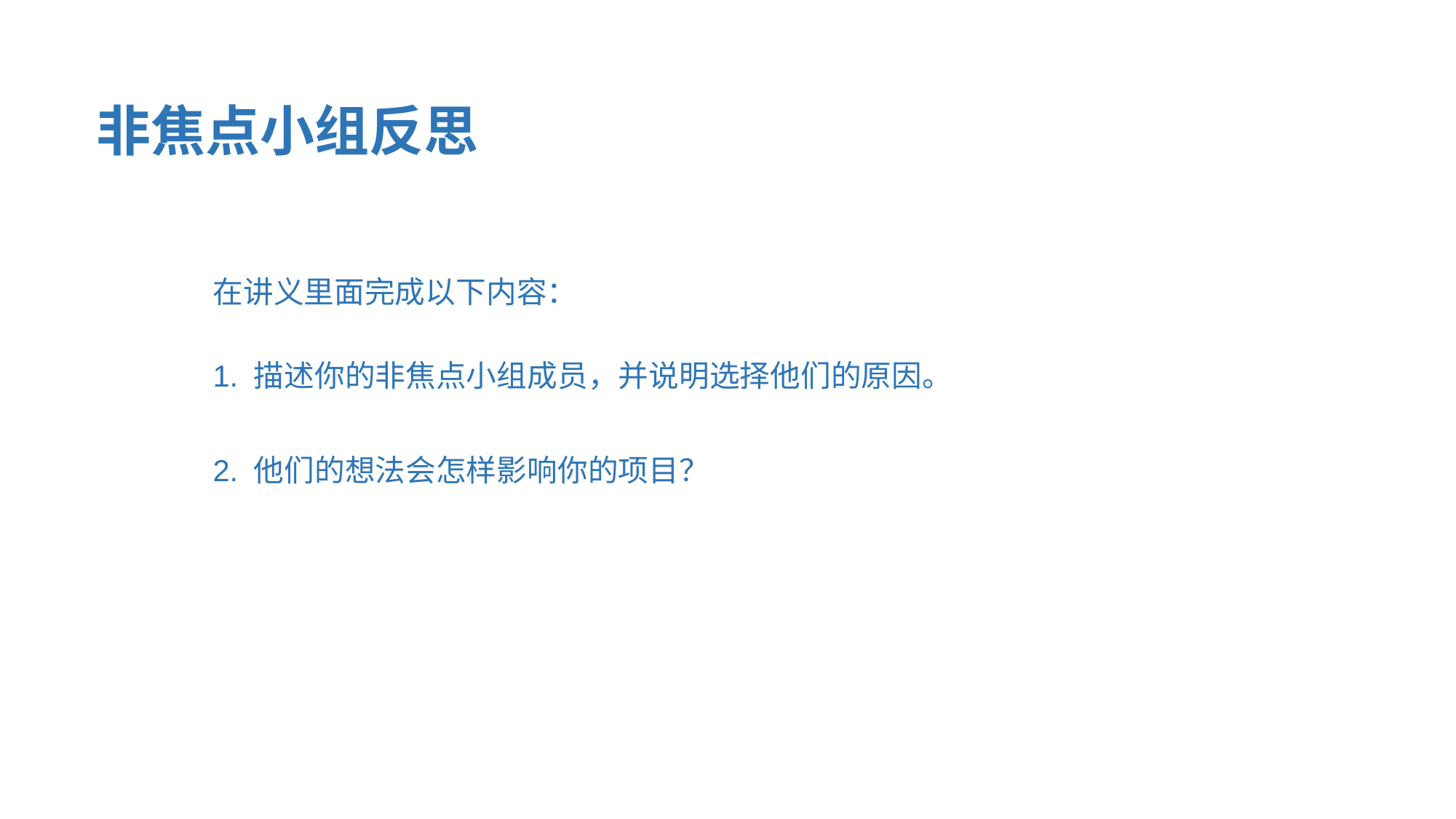

非焦点小组反思
在讲义里面完成以下内容：

1. 描述你的非焦点小组成员，并说明选择他们的原因。

2. 他们的想法会怎样影响你的项目？